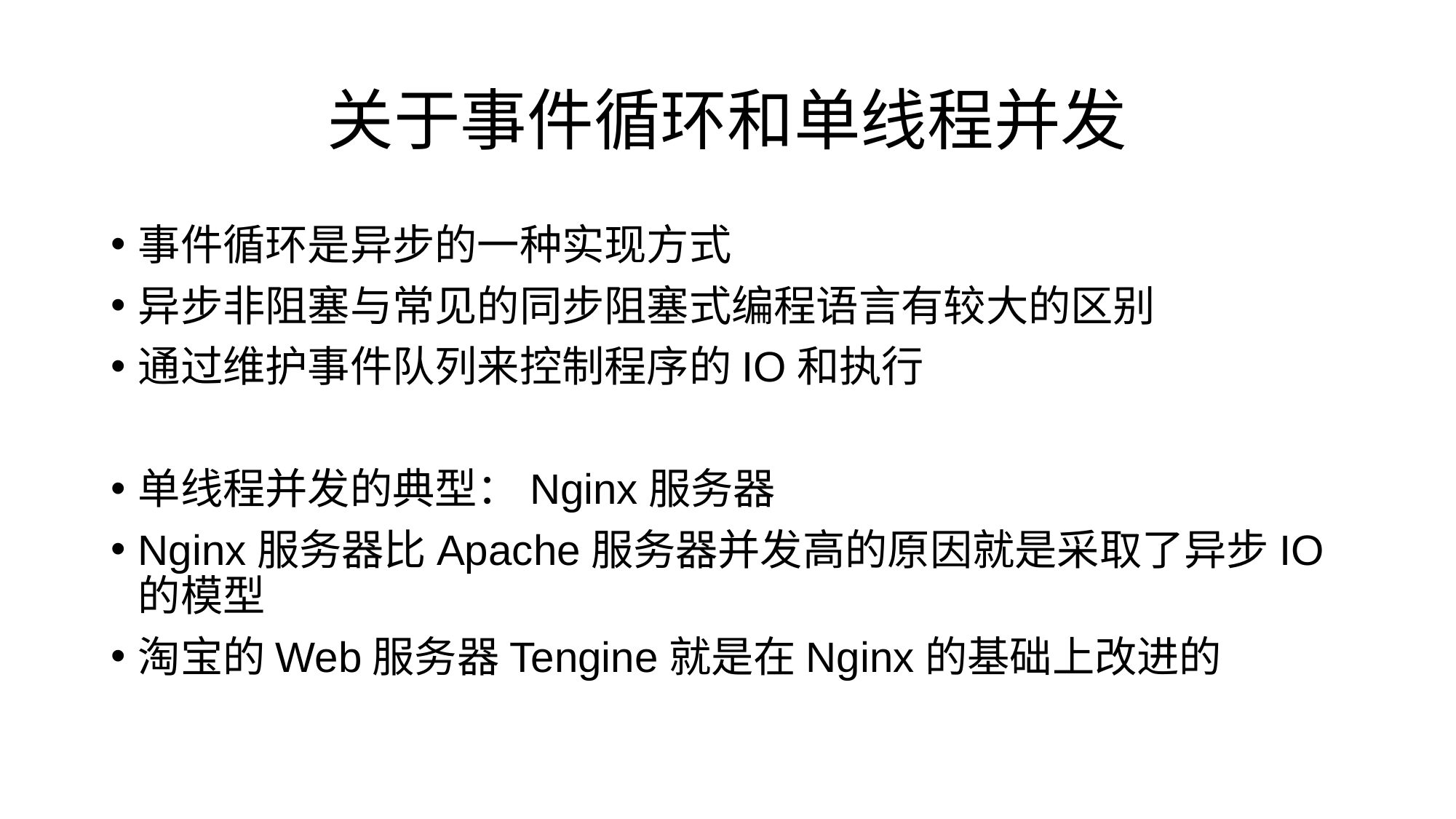

# 关于事件循环和单线程并发
事件循环是异步的一种实现方式
异步非阻塞与常见的同步阻塞式编程语言有较大的区别
通过维护事件队列来控制程序的IO和执行

单线程并发的典型：Nginx服务器
Nginx服务器比Apache服务器并发高的原因就是采取了异步IO的模型
淘宝的Web服务器Tengine就是在Nginx的基础上改进的